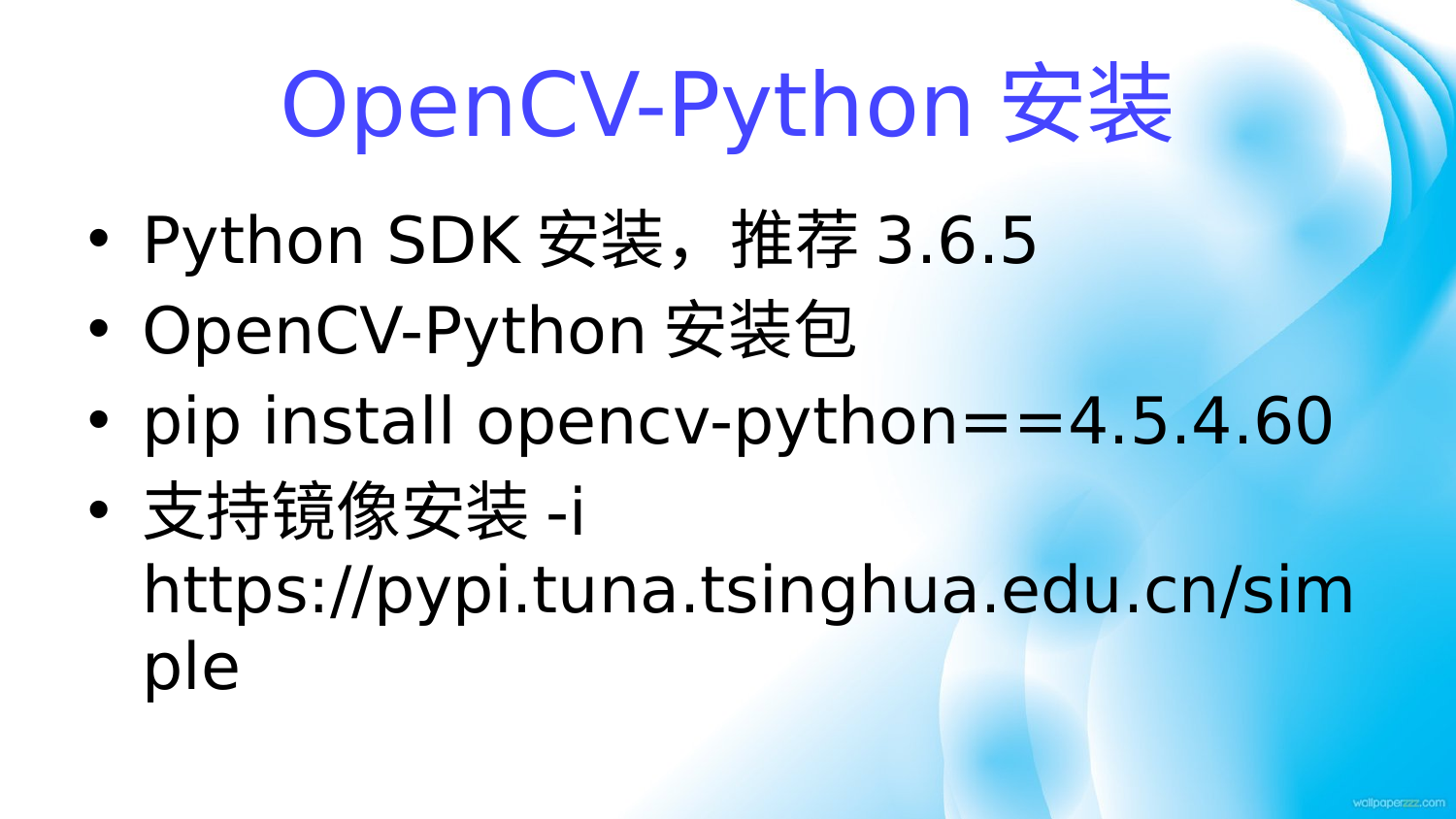

# OpenCV-Python安装
Python SDK安装，推荐3.6.5
OpenCV-Python安装包
pip install opencv-python==4.5.4.60
支持镜像安装-i https://pypi.tuna.tsinghua.edu.cn/simple